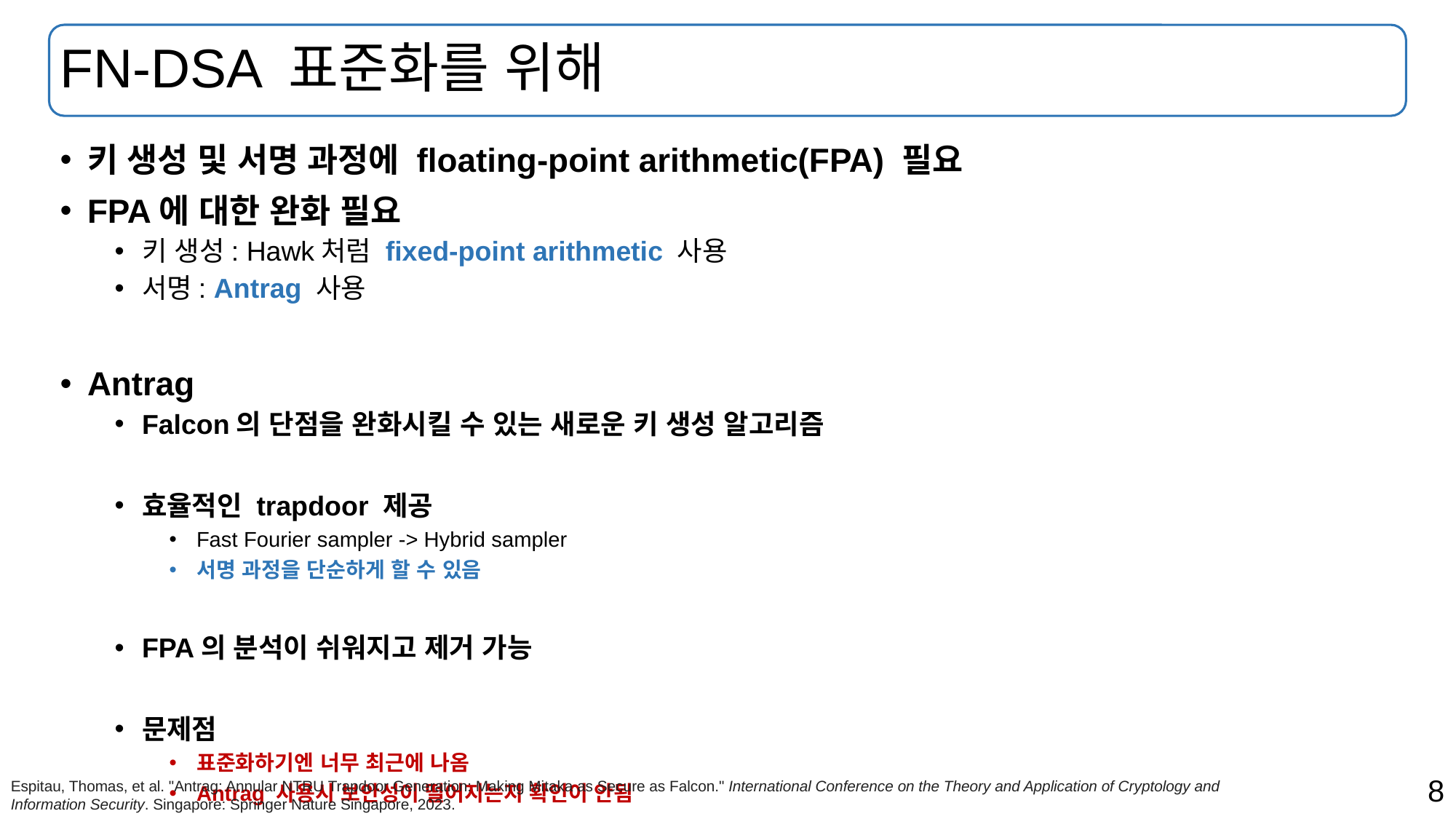

# FN-DSA 표준화를 위해
키 생성 및 서명 과정에 floating-point arithmetic(FPA) 필요
FPA에 대한 완화 필요
키 생성: Hawk처럼 fixed-point arithmetic 사용
서명: Antrag 사용

Antrag
Falcon의 단점을 완화시킬 수 있는 새로운 키 생성 알고리즘

효율적인 trapdoor 제공
Fast Fourier sampler -> Hybrid sampler
서명 과정을 단순하게 할 수 있음

FPA의 분석이 쉬워지고 제거 가능

문제점
표준화하기엔 너무 최근에 나옴
Antrag 사용시 보안성이 떨어지는지 확인이 안됨

Espitau, Thomas, et al. "Antrag: Annular NTRU Trapdoor Generation: Making Mitaka as Secure as Falcon." International Conference on the Theory and Application of Cryptology and Information Security. Singapore: Springer Nature Singapore, 2023.